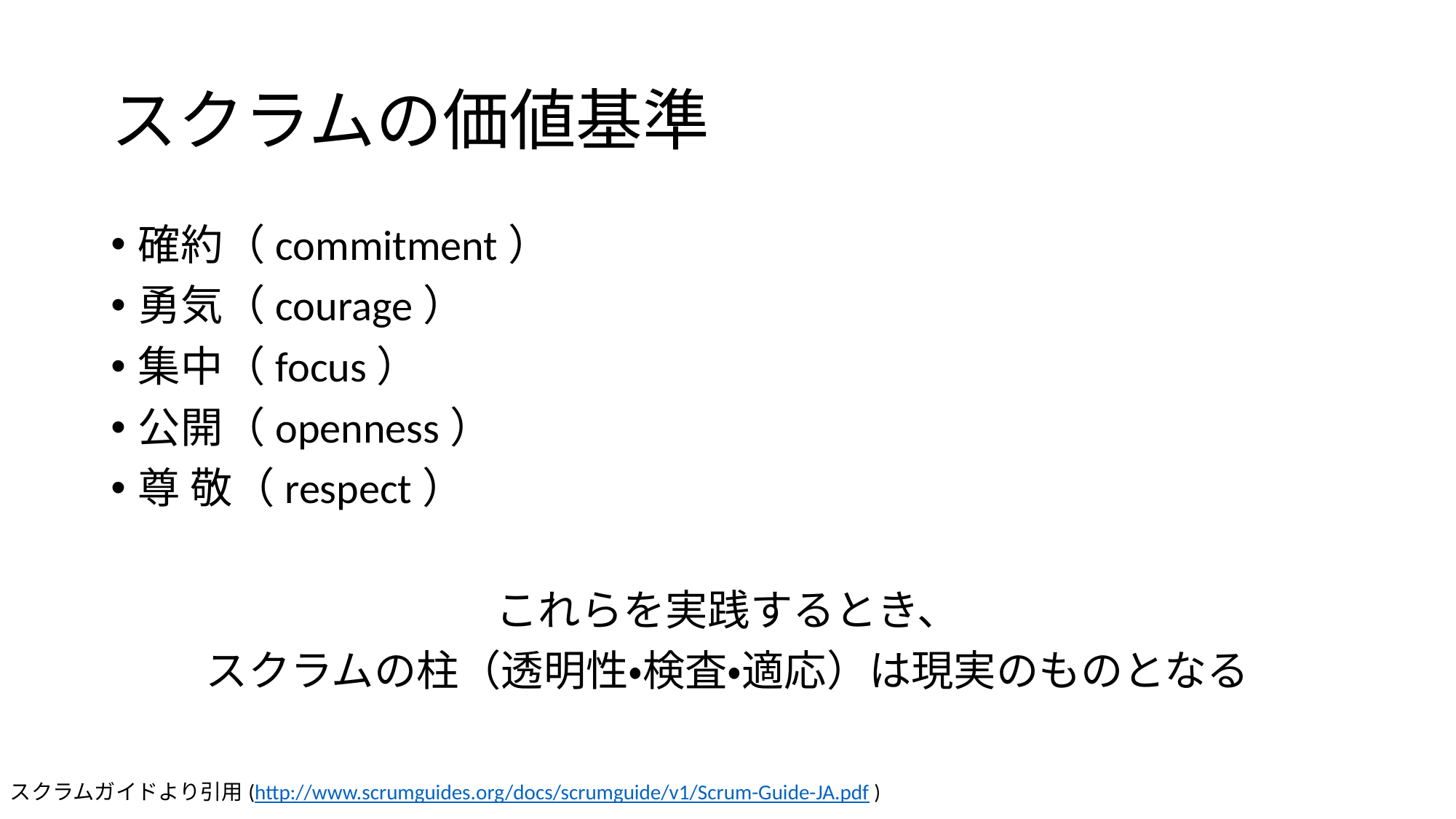

# スクラムの価値基準
確約（commitment）
勇気（courage）
集中（focus）
公開（openness）
尊 敬（respect）

これらを実践するとき、
スクラムの柱（透明性・検査・適応）は現実のものとなる
スクラムガイドより引用(http://www.scrumguides.org/docs/scrumguide/v1/Scrum-Guide-JA.pdf )